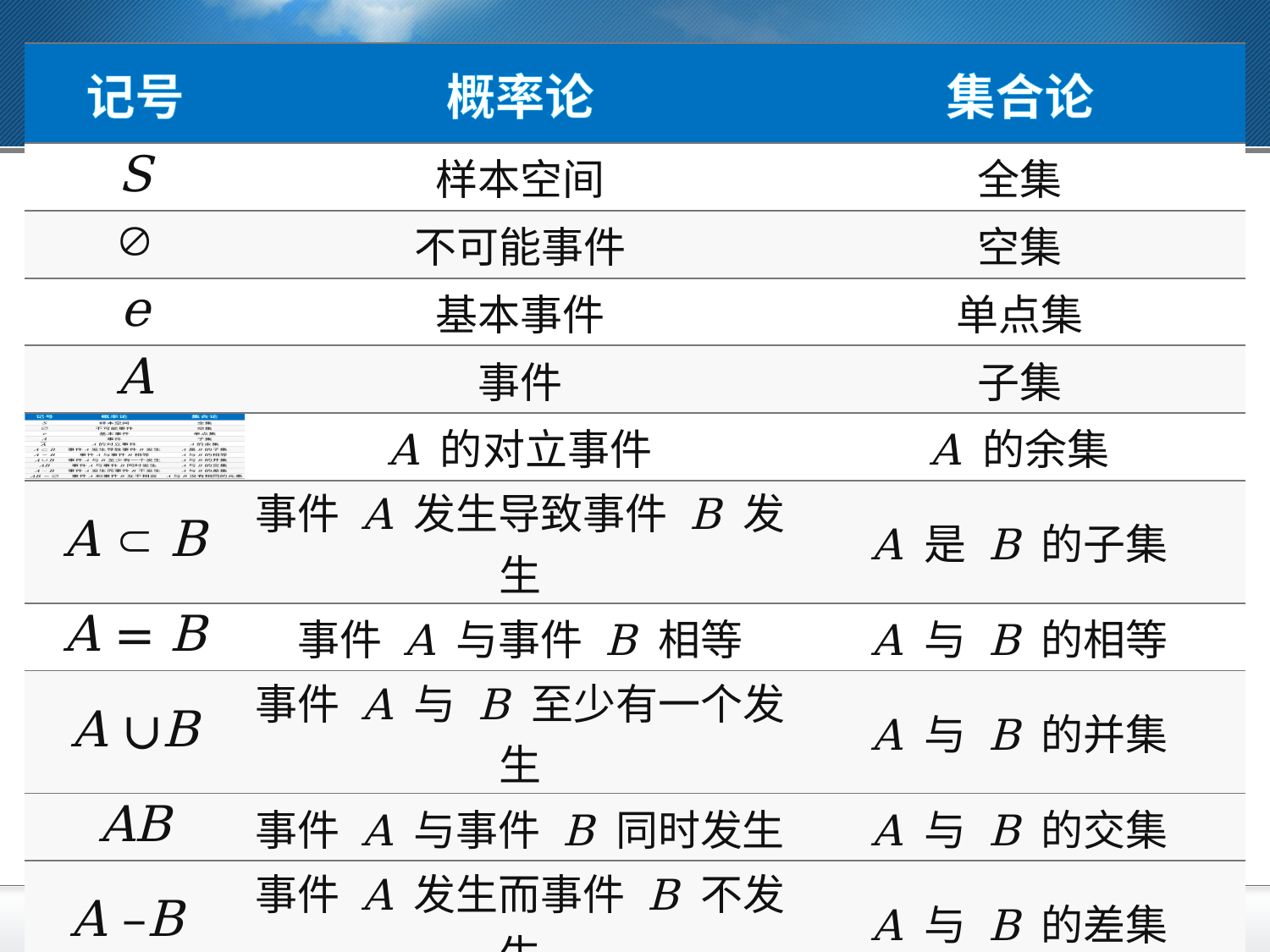

| 记号 | 概率论 | 集合论 |
| --- | --- | --- |
| S | 样本空间 | 全集 |
| ∅ | 不可能事件 | 空集 |
| e | 基本事件 | 单点集 |
| A | 事件 | 子集 |
|  | A 的对立事件 | A 的余集 |
| A ⊂ B | 事件 A 发生导致事件 B 发生 | A 是 B 的子集 |
| A = B | 事件 A 与事件 B 相等 | A 与 B 的相等 |
| A ∪B | 事件 A 与 B 至少有一个发生 | A 与 B 的并集 |
| AB | 事件 A 与事件 B 同时发生 | A 与 B 的交集 |
| A –B | 事件 A 发生而事件 B 不发生 | A 与 B 的差集 |
| AB = ∅ | 事件 A 和事件 B 互不相容 | A 与 B 没有相同的元素 |
概率论
2016/11/28
22